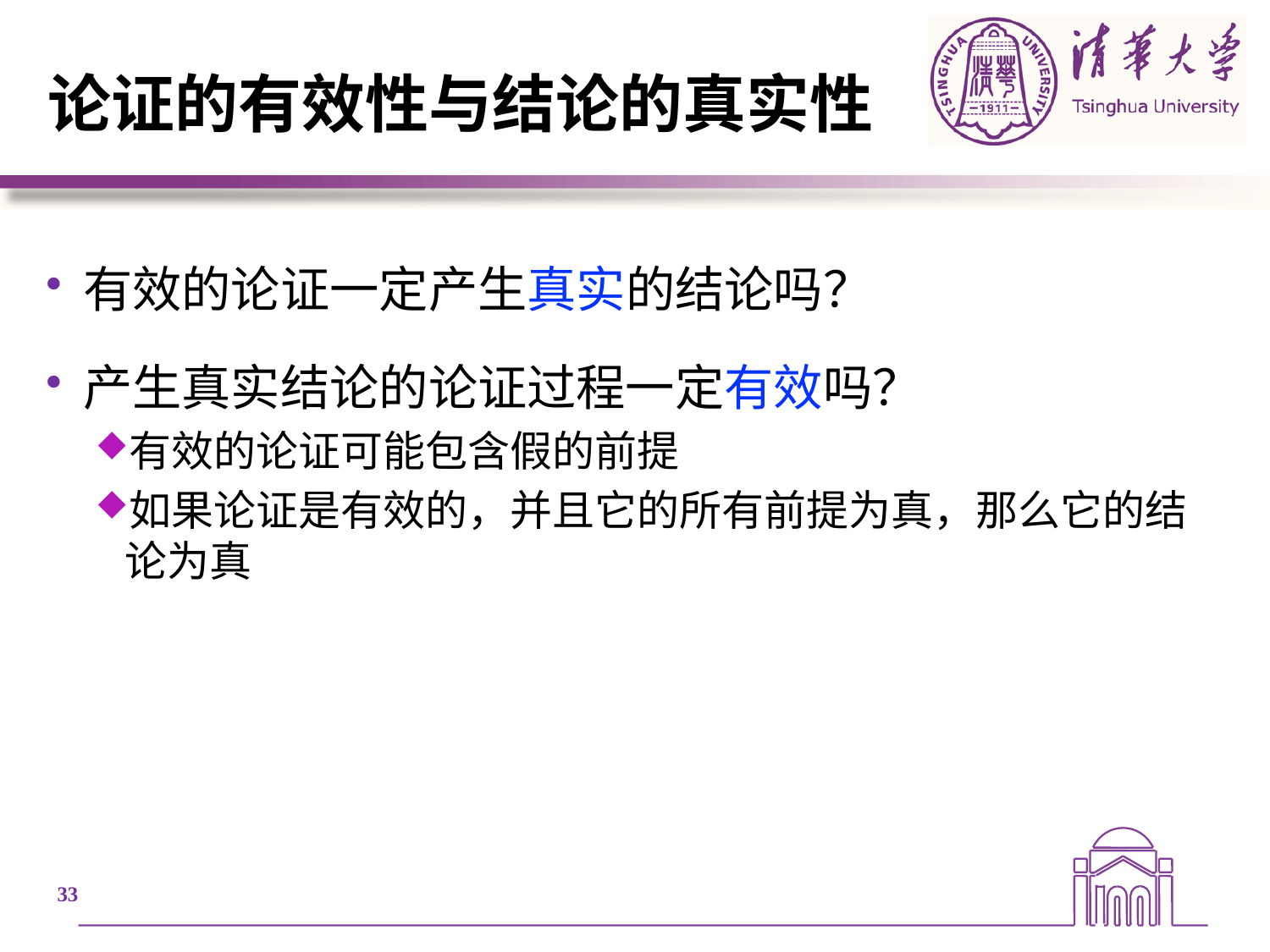

# 论证的有效性与结论的真实性
有效的论证一定产生真实的结论吗？
产生真实结论的论证过程一定有效吗？
有效的论证可能包含假的前提
如果论证是有效的，并且它的所有前提为真，那么它的结论为真